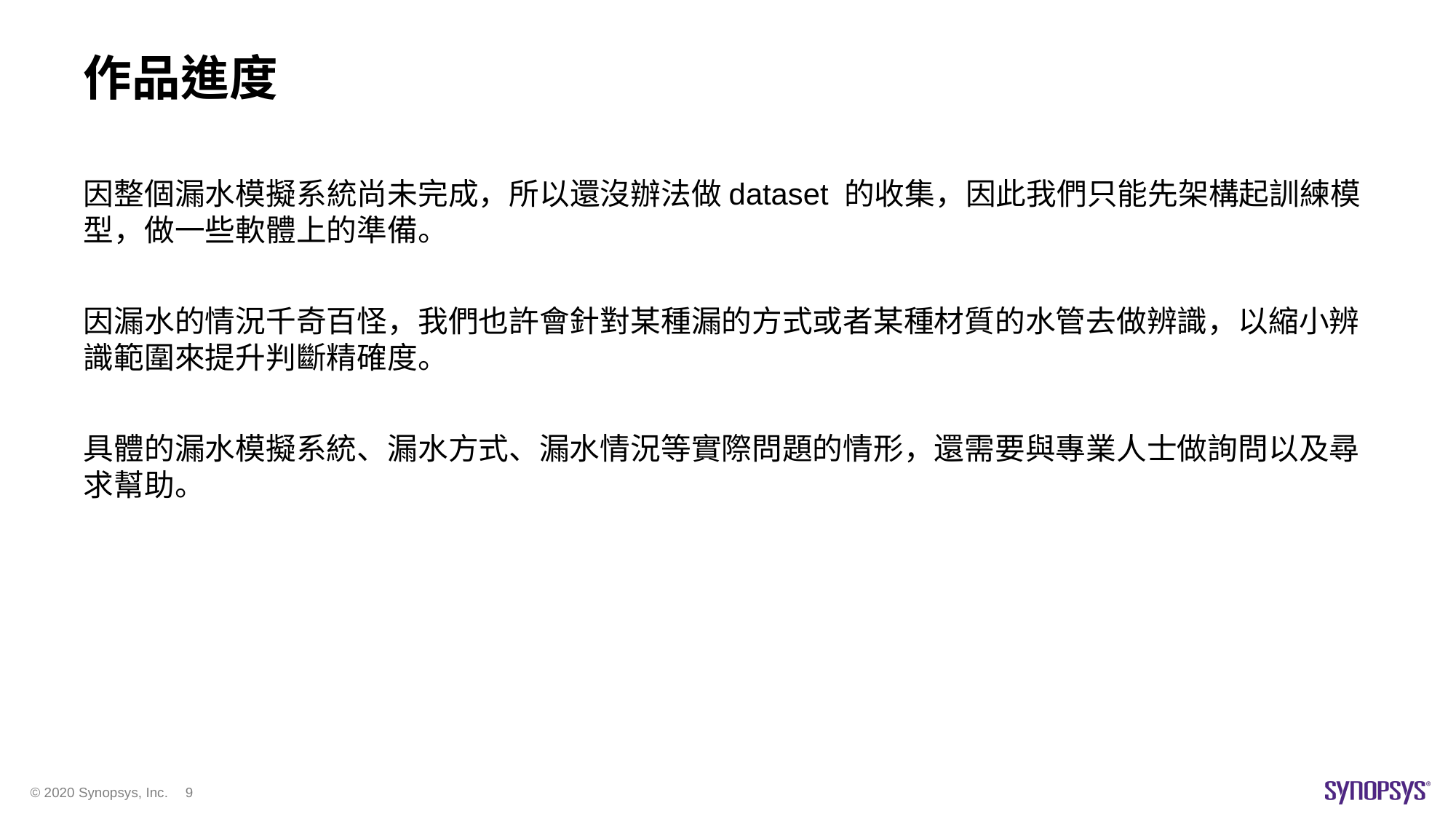

# 作品進度
因整個漏水模擬系統尚未完成，所以還沒辦法做dataset 的收集，因此我們只能先架構起訓練模型，做一些軟體上的準備。

因漏水的情況千奇百怪，我們也許會針對某種漏的方式或者某種材質的水管去做辨識，以縮小辨識範圍來提升判斷精確度。

具體的漏水模擬系統、漏水方式、漏水情況等實際問題的情形，還需要與專業人士做詢問以及尋求幫助。